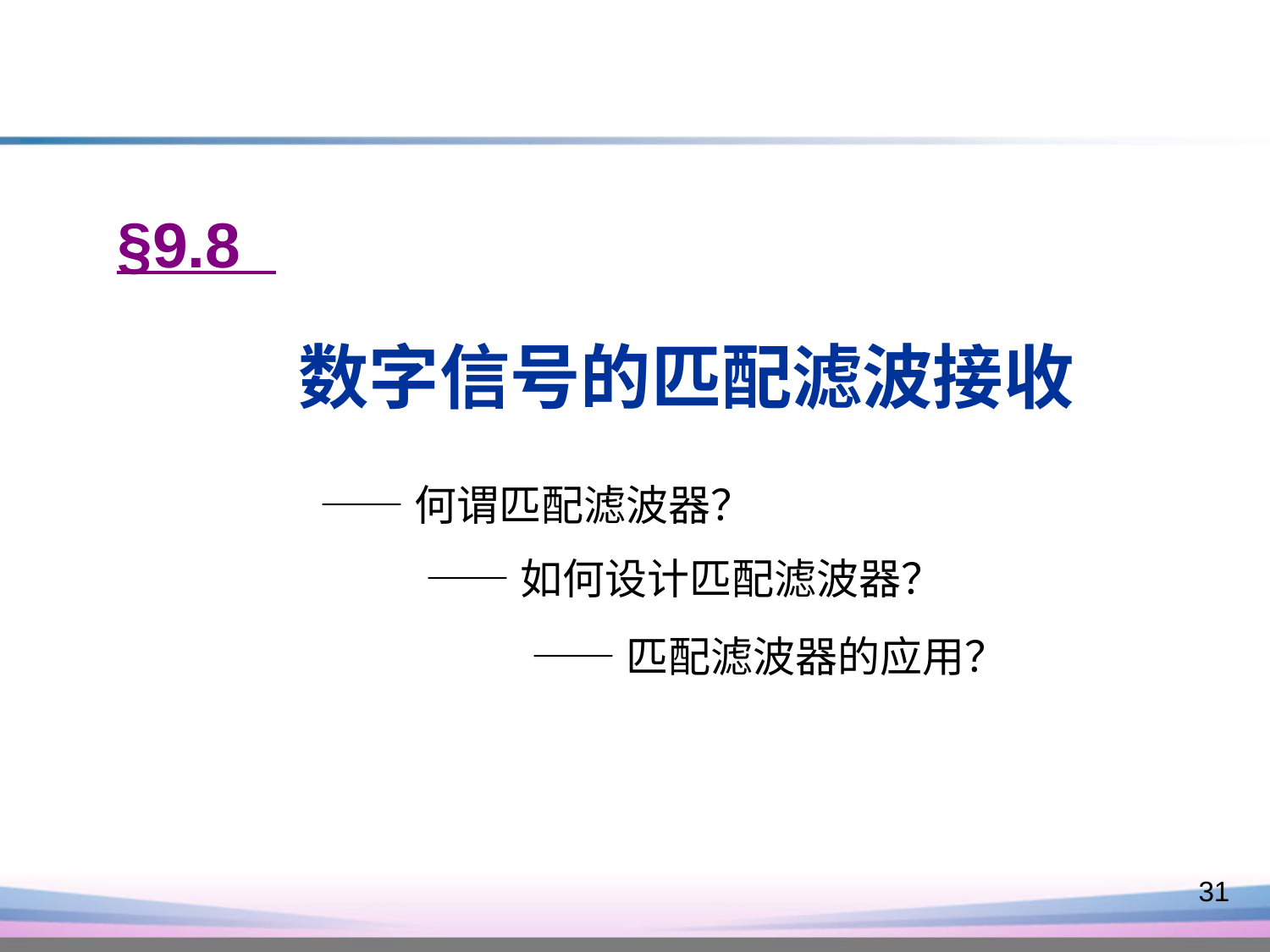

§9.8
数字信号的匹配滤波接收

——何谓匹配滤波器？
——如何设计匹配滤波器？
——匹配滤波器的应用？
31